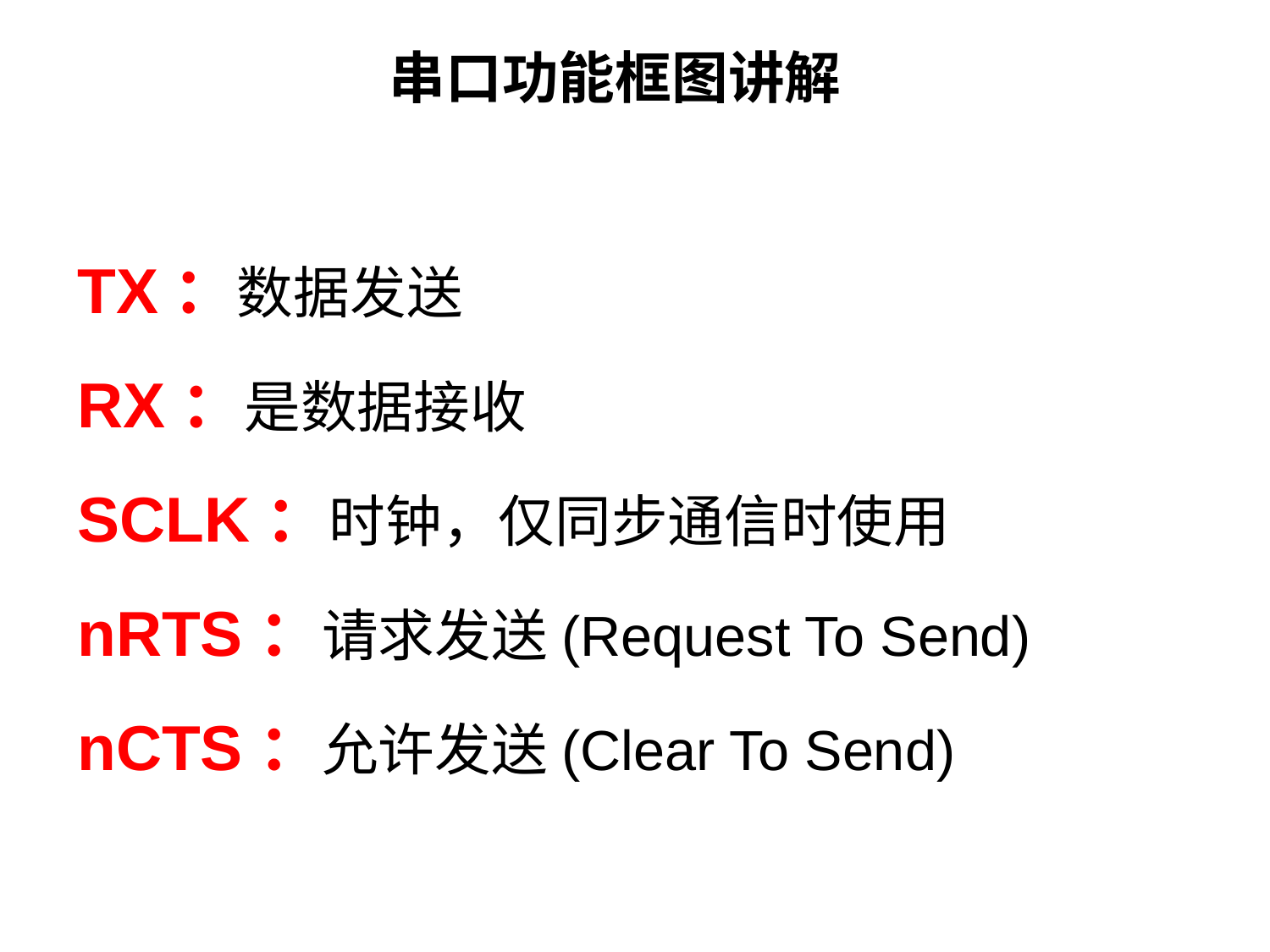

串口功能框图讲解
TX：数据发送
RX：是数据接收
SCLK：时钟，仅同步通信时使用
nRTS：请求发送(Request To Send)
nCTS：允许发送(Clear To Send)